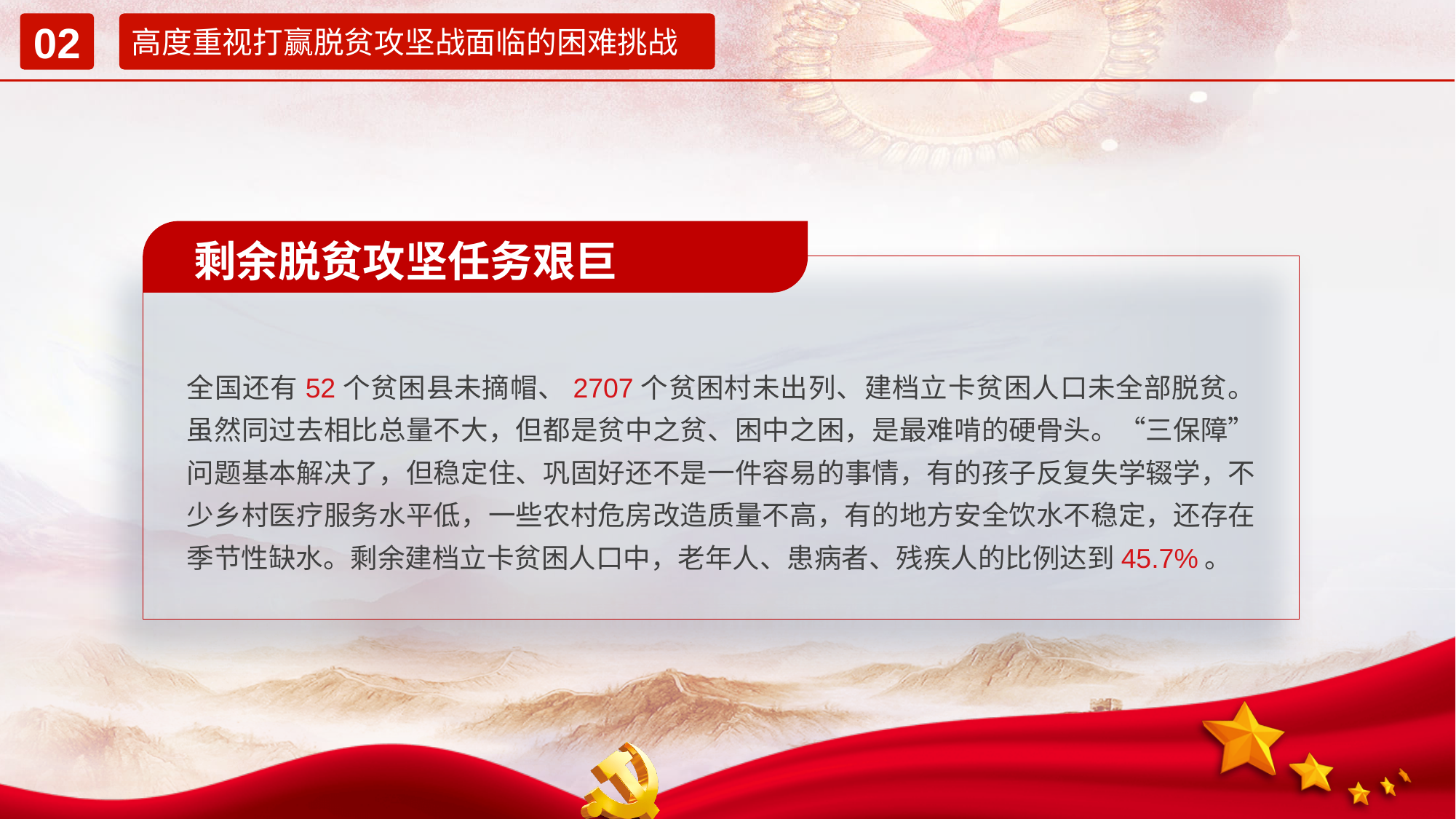

02
高度重视打赢脱贫攻坚战面临的困难挑战

剩余脱贫攻坚任务艰巨

全国还有52个贫困县未摘帽、2707个贫困村未出列、建档立卡贫困人口未全部脱贫。虽然同过去相比总量不大，但都是贫中之贫、困中之困，是最难啃的硬骨头。“三保障”问题基本解决了，但稳定住、巩固好还不是一件容易的事情，有的孩子反复失学辍学，不少乡村医疗服务水平低，一些农村危房改造质量不高，有的地方安全饮水不稳定，还存在季节性缺水。剩余建档立卡贫困人口中，老年人、患病者、残疾人的比例达到45.7%。